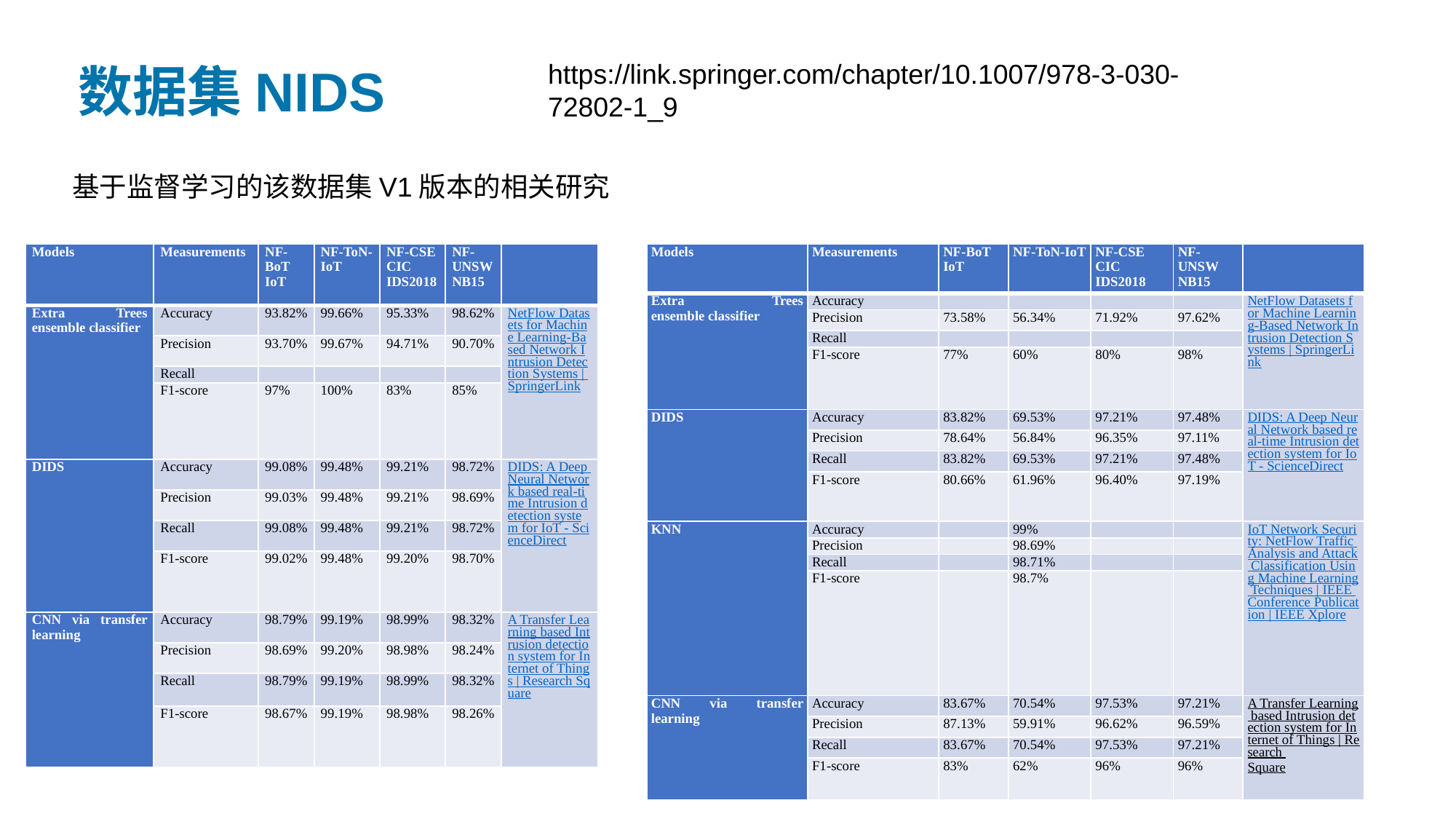

数据集NIDS
https://link.springer.com/chapter/10.1007/978-3-030-72802-1_9
基于监督学习的该数据集V1版本的相关研究
| Models | Measurements | NF-BoT IoT | NF-ToN-IoT | NF-CSE CIC IDS2018 | NF-UNSW NB15 |  |
| --- | --- | --- | --- | --- | --- | --- |
| Extra Trees ensemble classifier | Accuracy | 93.82% | 99.66% | 95.33% | 98.62% | NetFlow Datasets for Machine Learning-Based Network Intrusion Detection Systems | SpringerLink |
|  | Precision | 93.70% | 99.67% | 94.71% | 90.70% |  |
|  | Recall |  |  |  |  |  |
|  | F1-score | 97% | 100% | 83% | 85% |  |
| DIDS | Accuracy | 99.08% | 99.48% | 99.21% | 98.72% | DIDS: A Deep Neural Network based real-time Intrusion detection system for IoT - ScienceDirect |
|  | Precision | 99.03% | 99.48% | 99.21% | 98.69% |  |
|  | Recall | 99.08% | 99.48% | 99.21% | 98.72% |  |
|  | F1-score | 99.02% | 99.48% | 99.20% | 98.70% |  |
| CNN via transfer learning | Accuracy | 98.79% | 99.19% | 98.99% | 98.32% | A Transfer Learning based Intrusion detection system for Internet of Things | Research Square |
|  | Precision | 98.69% | 99.20% | 98.98% | 98.24% |  |
|  | Recall | 98.79% | 99.19% | 98.99% | 98.32% |  |
|  | F1-score | 98.67% | 99.19% | 98.98% | 98.26% |  |
| Models | Measurements | NF-BoT IoT | NF-ToN-IoT | NF-CSE CIC IDS2018 | NF-UNSW NB15 |  |
| --- | --- | --- | --- | --- | --- | --- |
| Extra Trees ensemble classifier | Accuracy |  |  |  |  | NetFlow Datasets for Machine Learning-Based Network Intrusion Detection Systems | SpringerLink |
|  | Precision | 73.58% | 56.34% | 71.92% | 97.62% |  |
|  | Recall |  |  |  |  |  |
|  | F1-score | 77% | 60% | 80% | 98% |  |
| DIDS | Accuracy | 83.82% | 69.53% | 97.21% | 97.48% | DIDS: A Deep Neural Network based real-time Intrusion detection system for IoT - ScienceDirect |
|  | Precision | 78.64% | 56.84% | 96.35% | 97.11% |  |
|  | Recall | 83.82% | 69.53% | 97.21% | 97.48% |  |
|  | F1-score | 80.66% | 61.96% | 96.40% | 97.19% |  |
| KNN | Accuracy |  | 99% |  |  | IoT Network Security: NetFlow Traffic Analysis and Attack Classification Using Machine Learning Techniques | IEEE Conference Publication | IEEE Xplore |
|  | Precision |  | 98.69% |  |  |  |
|  | Recall |  | 98.71% |  |  |  |
|  | F1-score |  | 98.7% |  |  |  |
| CNN via transfer learning | Accuracy | 83.67% | 70.54% | 97.53% | 97.21% | A Transfer Learning based Intrusion detection system for Internet of Things | Research Square |
|  | Precision | 87.13% | 59.91% | 96.62% | 96.59% |  |
|  | Recall | 83.67% | 70.54% | 97.53% | 97.21% |  |
|  | F1-score | 83% | 62% | 96% | 96% |  |